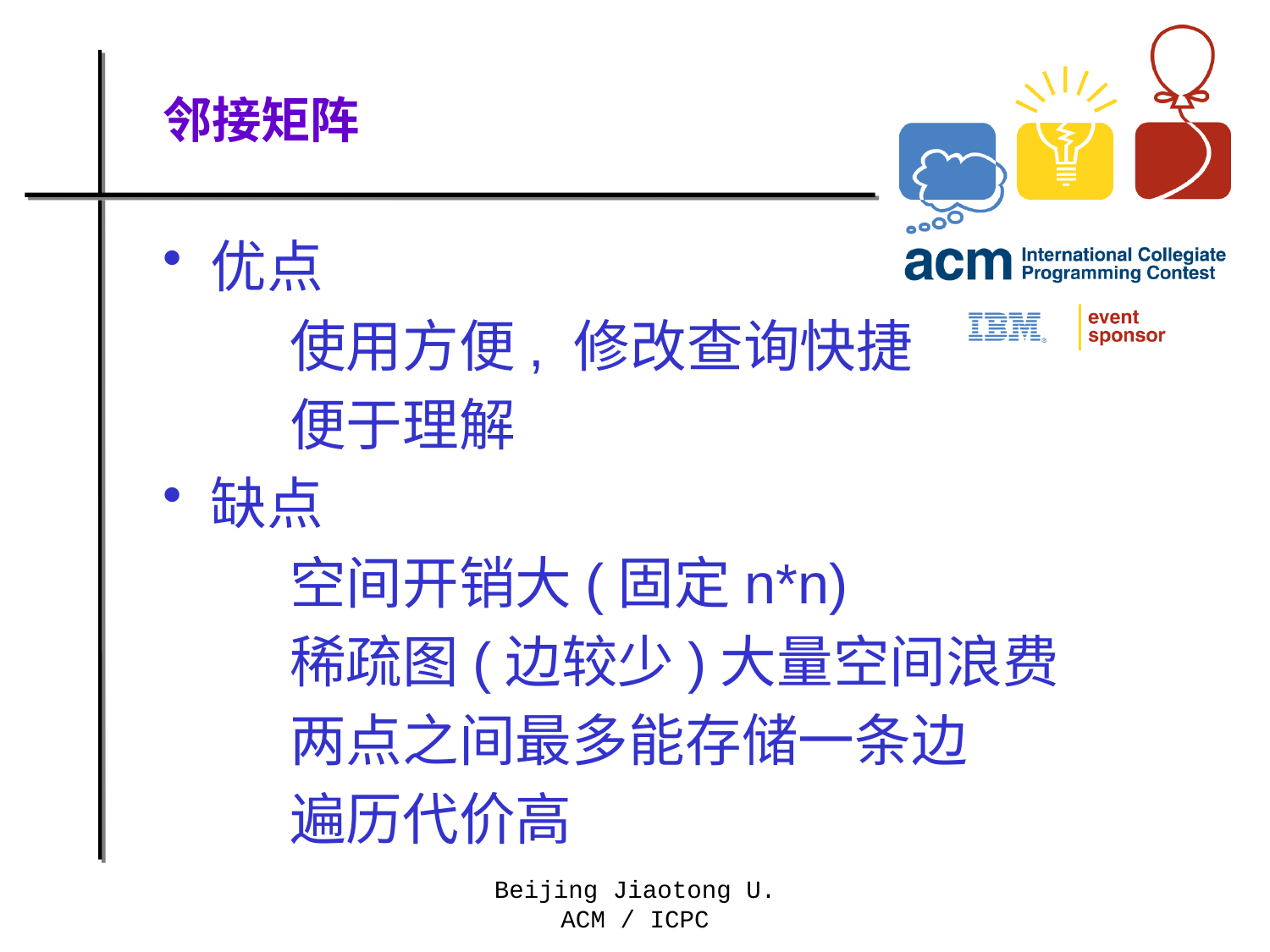

# 邻接矩阵
优点
	使用方便, 修改查询快捷
	便于理解
缺点
	空间开销大(固定n*n)
	稀疏图(边较少)大量空间浪费
	两点之间最多能存储一条边
	遍历代价高